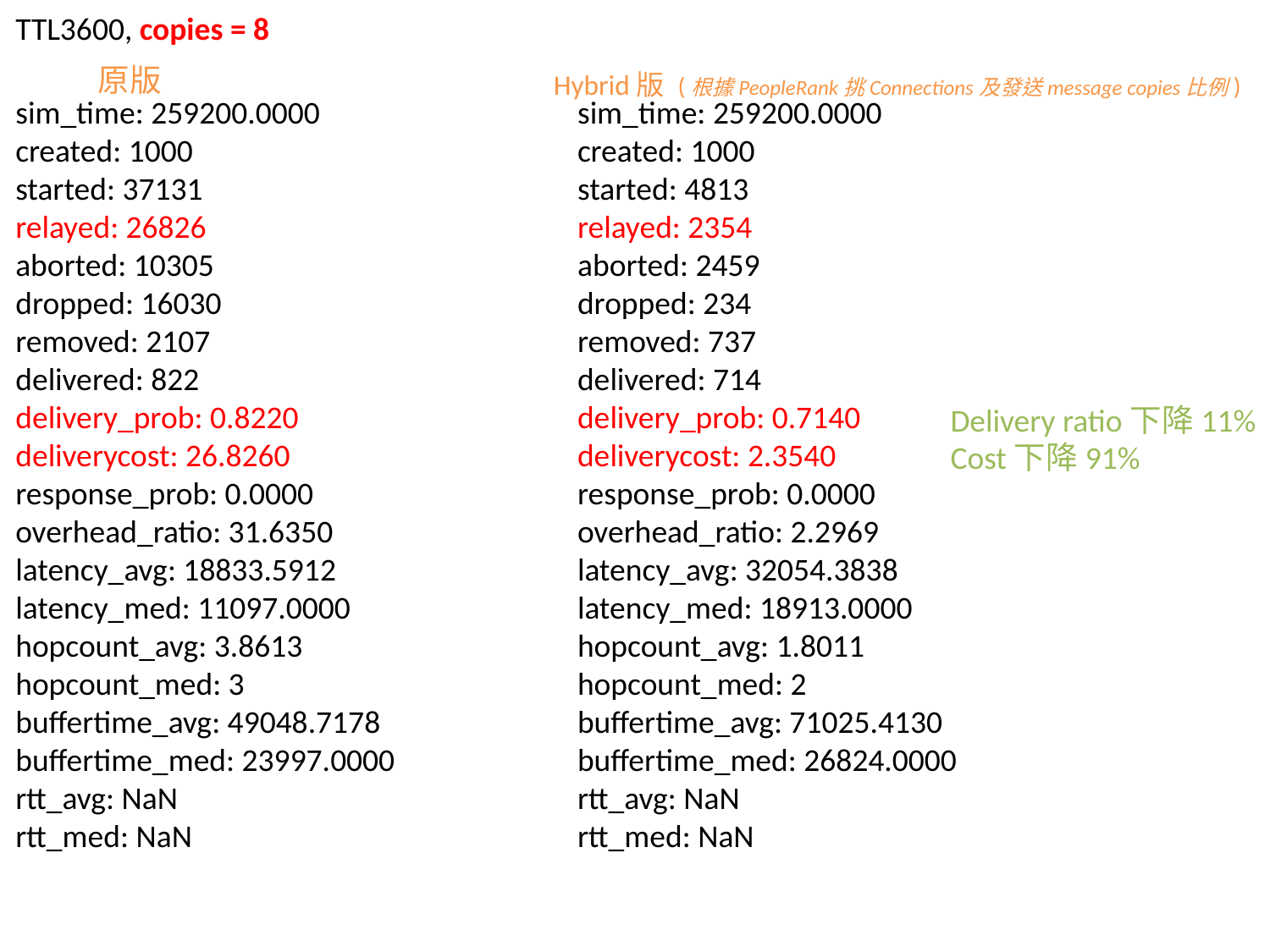

TTL3600, copies = 8
原版
Hybrid版 (根據PeopleRank挑Connections及發送message copies比例)
sim_time: 259200.0000
created: 1000
started: 4813
relayed: 2354
aborted: 2459
dropped: 234
removed: 737
delivered: 714
delivery_prob: 0.7140
deliverycost: 2.3540
response_prob: 0.0000
overhead_ratio: 2.2969
latency_avg: 32054.3838
latency_med: 18913.0000
hopcount_avg: 1.8011
hopcount_med: 2
buffertime_avg: 71025.4130
buffertime_med: 26824.0000
rtt_avg: NaN
rtt_med: NaN
sim_time: 259200.0000
created: 1000
started: 37131
relayed: 26826
aborted: 10305
dropped: 16030
removed: 2107
delivered: 822
delivery_prob: 0.8220
deliverycost: 26.8260
response_prob: 0.0000
overhead_ratio: 31.6350
latency_avg: 18833.5912
latency_med: 11097.0000
hopcount_avg: 3.8613
hopcount_med: 3
buffertime_avg: 49048.7178
buffertime_med: 23997.0000
rtt_avg: NaN
rtt_med: NaN
Delivery ratio下降11%
Cost下降91%